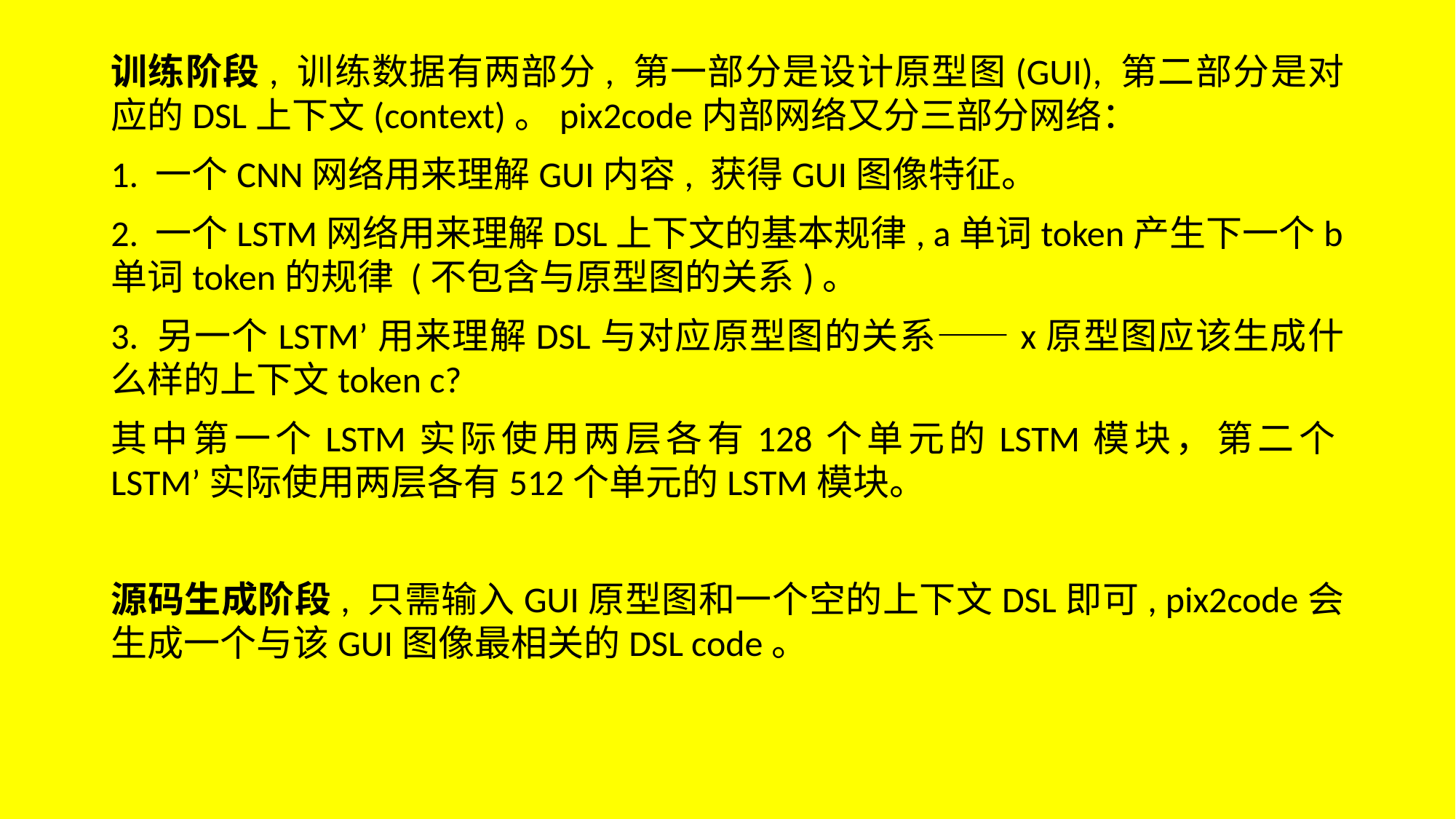

训练阶段, 训练数据有两部分, 第一部分是设计原型图(GUI), 第二部分是对应的DSL上下文(context)。pix2code内部网络又分三部分网络：
1. 一个CNN网络用来理解GUI内容, 获得GUI图像特征。
2. 一个LSTM网络用来理解DSL上下文的基本规律, a单词token产生下一个b单词token的规律 (不包含与原型图的关系)。
3. 另一个LSTM’用来理解DSL与对应原型图的关系——x原型图应该生成什么样的上下文token c?
其中第一个LSTM实际使用两层各有128个单元的LSTM模块，第二个LSTM’实际使用两层各有512个单元的LSTM模块。

源码生成阶段, 只需输入GUI原型图和一个空的上下文DSL即可, pix2code会生成一个与该GUI图像最相关的DSL code。